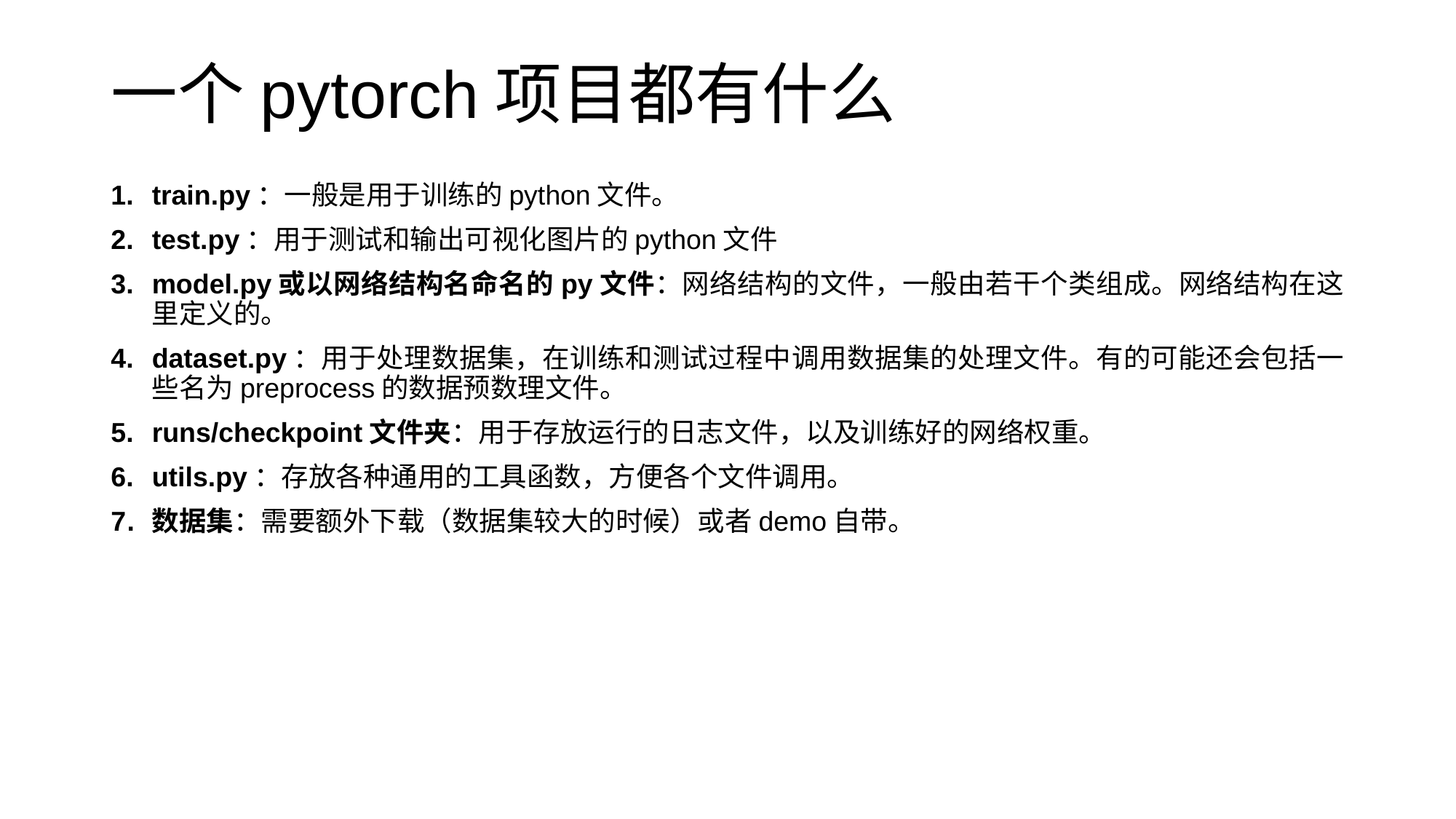

# 一个pytorch项目都有什么
train.py：一般是用于训练的python文件。
test.py：用于测试和输出可视化图片的python文件
model.py或以网络结构名命名的py文件：网络结构的文件，一般由若干个类组成。网络结构在这里定义的。
dataset.py：用于处理数据集，在训练和测试过程中调用数据集的处理文件。有的可能还会包括一些名为preprocess的数据预数理文件。
runs/checkpoint文件夹：用于存放运行的日志文件，以及训练好的网络权重。
utils.py：存放各种通用的工具函数，方便各个文件调用。
数据集：需要额外下载（数据集较大的时候）或者demo自带。